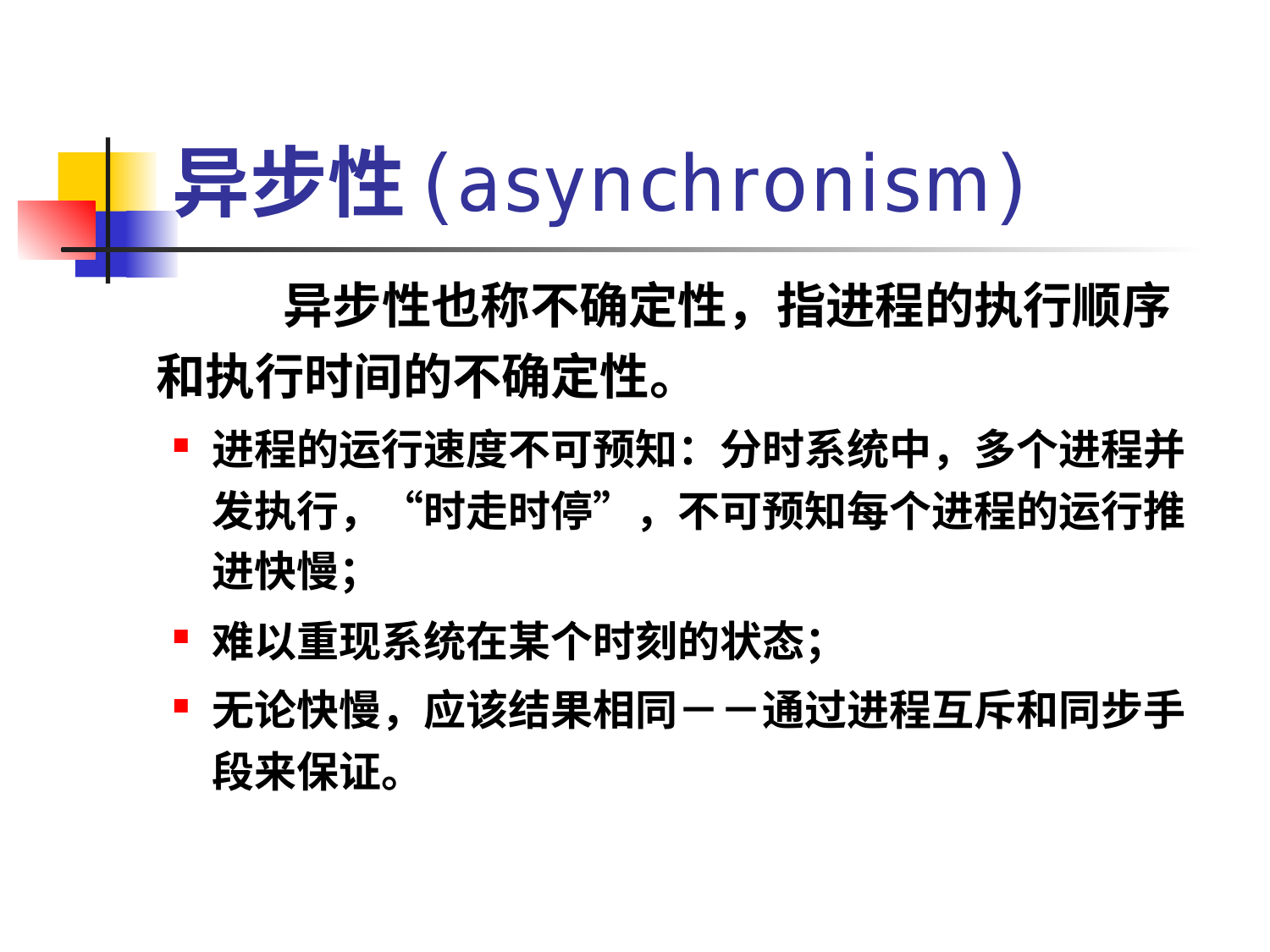

# 异步性(asynchronism)
		异步性也称不确定性，指进程的执行顺序和执行时间的不确定性。
进程的运行速度不可预知：分时系统中，多个进程并发执行，“时走时停”，不可预知每个进程的运行推进快慢；
难以重现系统在某个时刻的状态；
无论快慢，应该结果相同－－通过进程互斥和同步手段来保证。